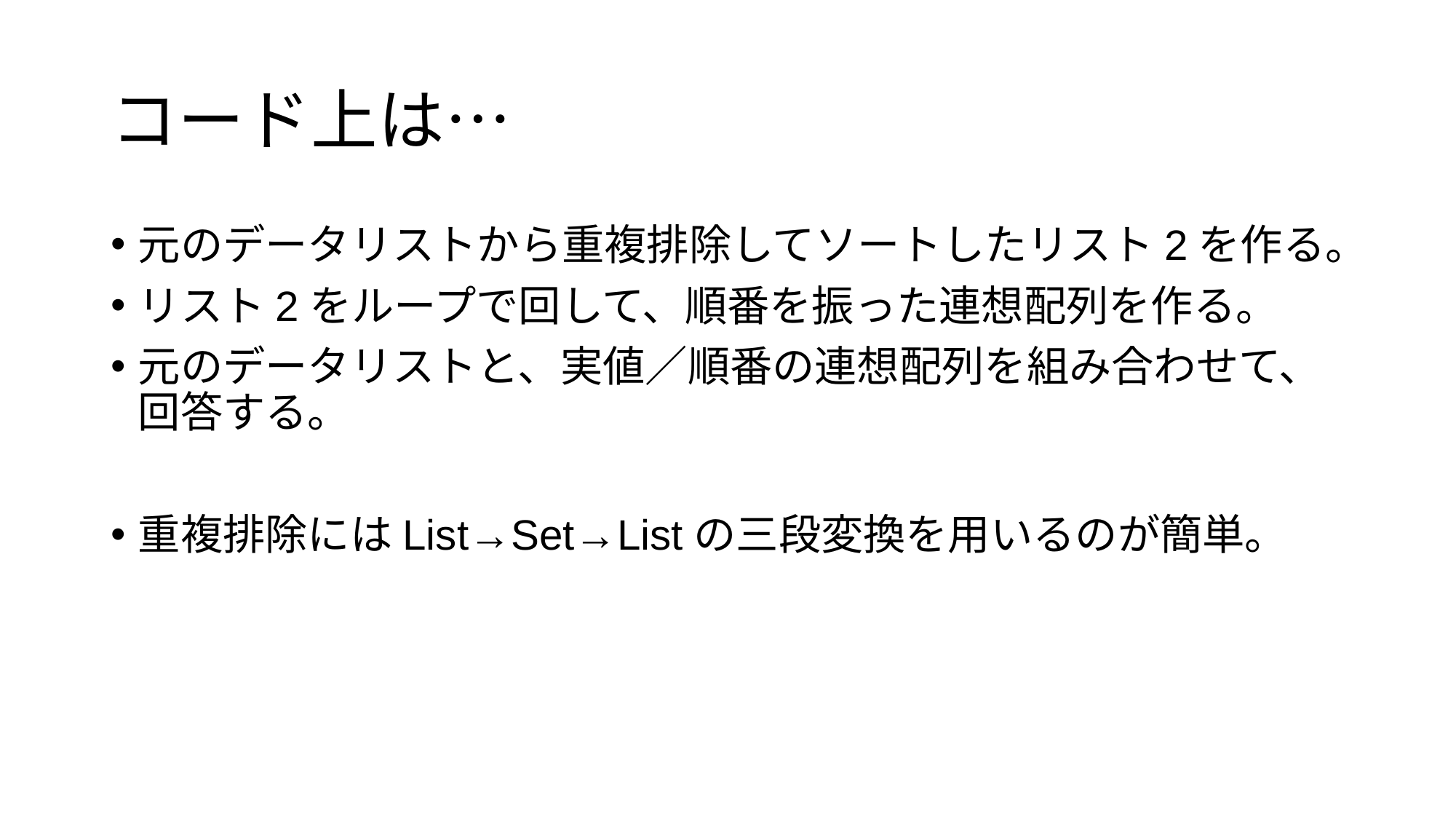

# コード上は…
元のデータリストから重複排除してソートしたリスト2を作る。
リスト2をループで回して、順番を振った連想配列を作る。
元のデータリストと、実値／順番の連想配列を組み合わせて、回答する。

重複排除にはList→Set→Listの三段変換を用いるのが簡単。